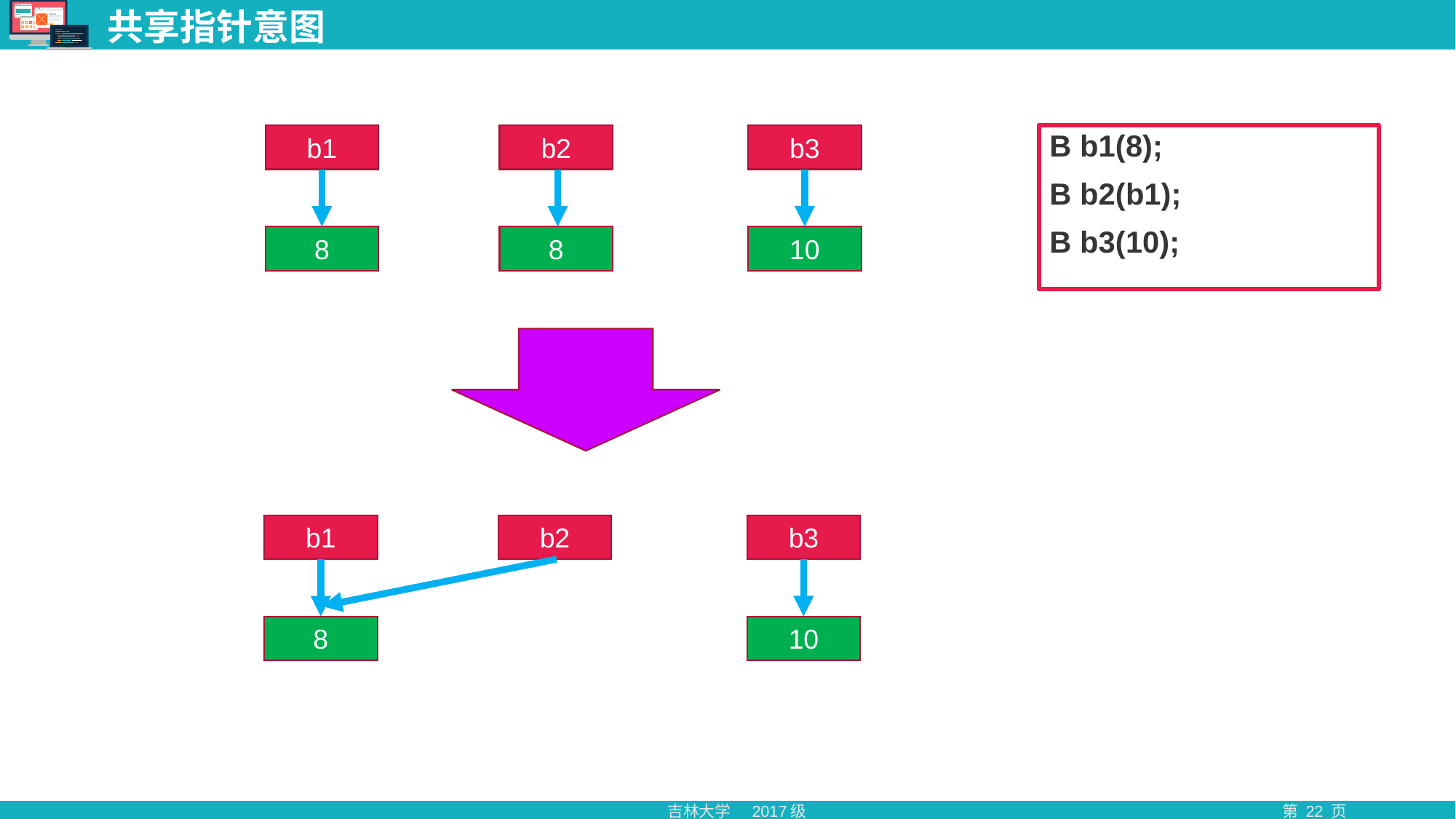

# 共享指针意图
b1
b2
b3
B b1(8);
B b2(b1);
B b3(10);
10
8
8

b1
b2
b3
10
8